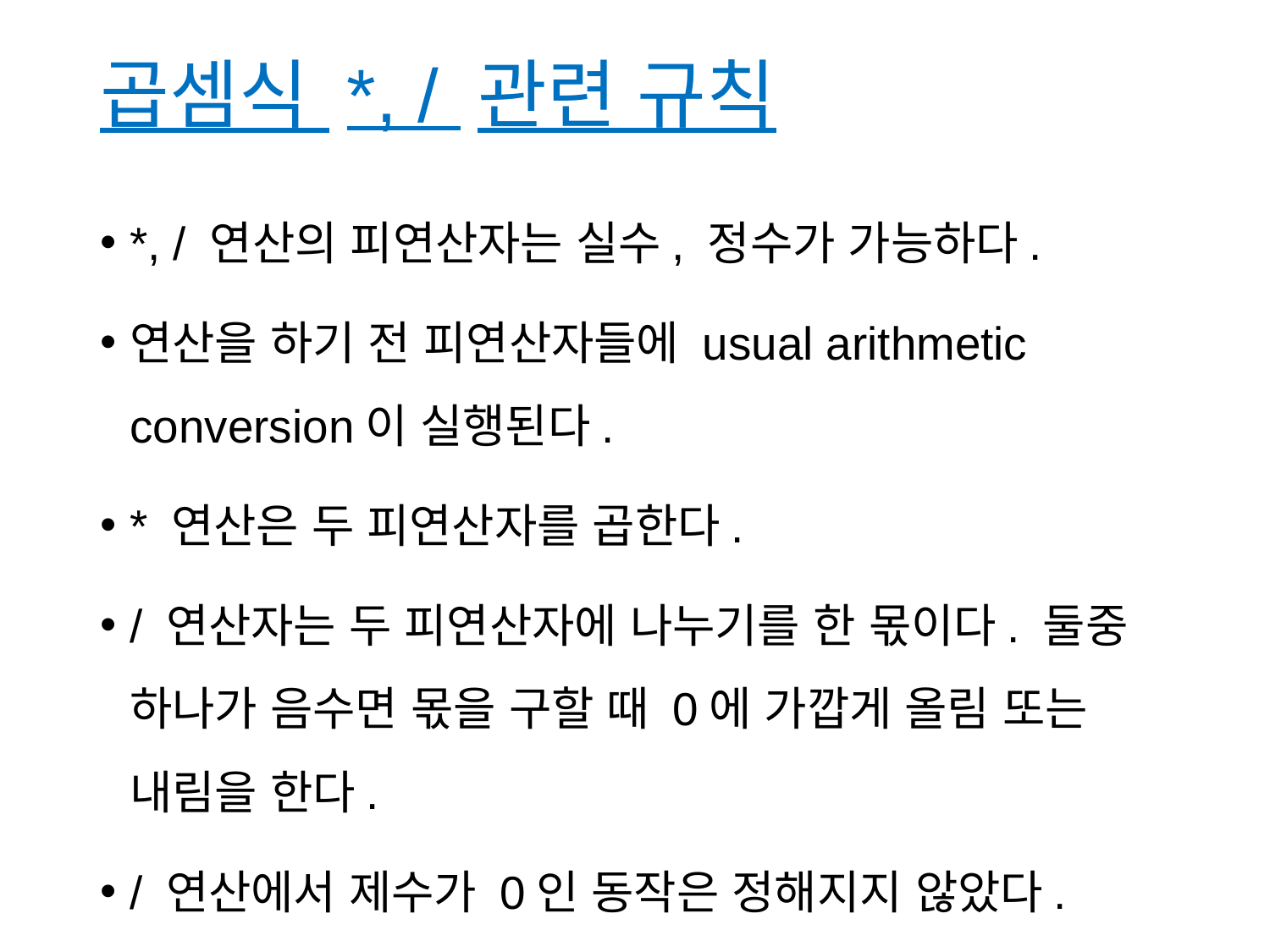

# 곱셈식 *, / 관련 규칙
*, / 연산의 피연산자는 실수, 정수가 가능하다.
연산을 하기 전 피연산자들에 usual arithmetic conversion이 실행된다.
* 연산은 두 피연산자를 곱한다.
/ 연산자는 두 피연산자에 나누기를 한 몫이다. 둘중 하나가 음수면 몫을 구할 때 0에 가깝게 올림 또는 내림을 한다.
/ 연산에서 제수가 0인 동작은 정해지지 않았다.